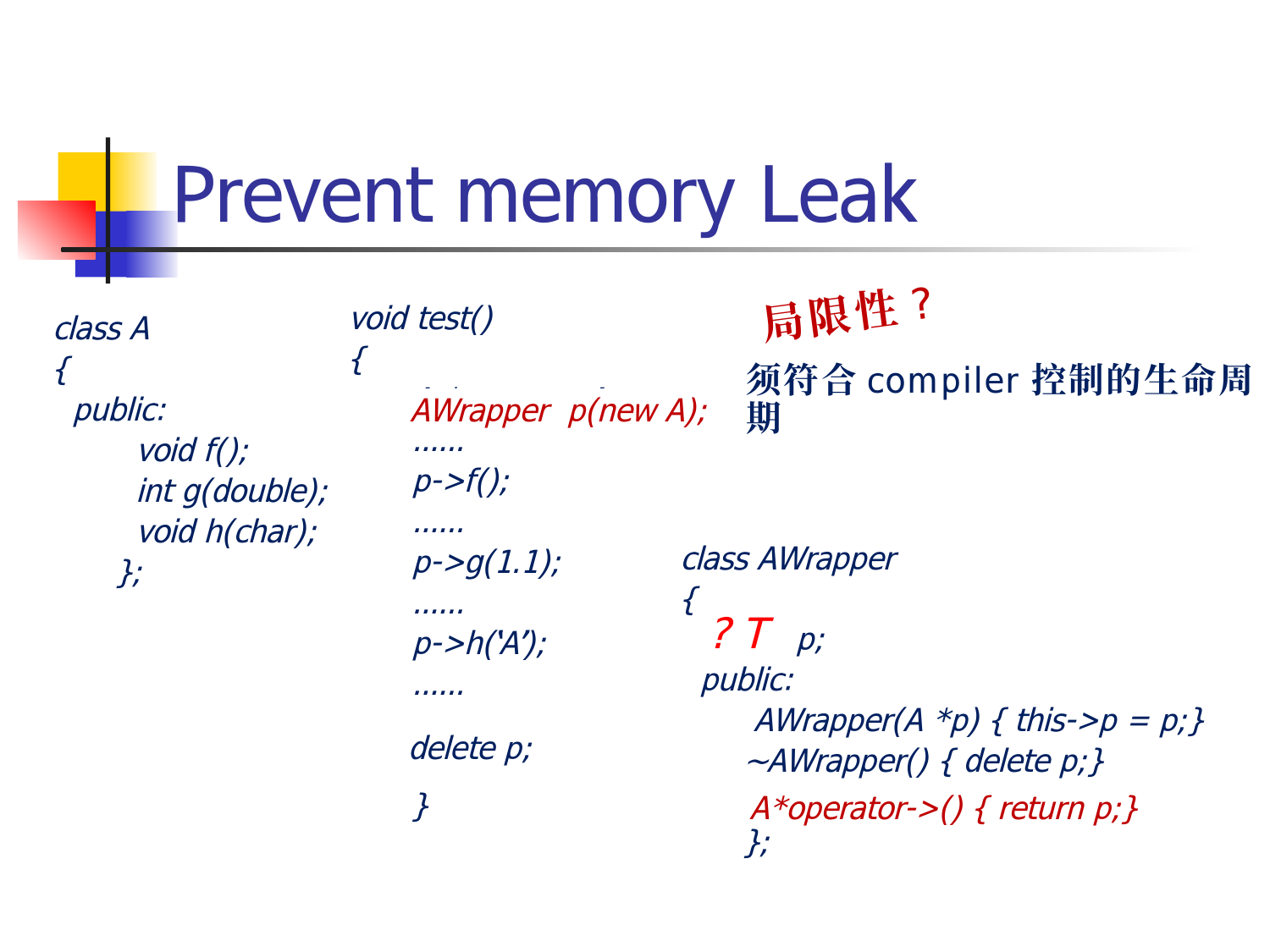

# Prevent memory Leak
局限性?
void test()
{
A *p = new A;
……
p->f();
……
p->g(1.1);
……
p->h(‘A’);
……

}
class A
{
  public:
  void f();
  int g(double);
  void h(char);
};

须符合compiler控制的生命周期
AWrapper  p(new A);
class AWrapper
{
       A* p;
  public:
 AWrapper(A *p) { this->p = p;}
~AWrapper() { delete p;}

};
? T
delete p;
A*operator->() { return p;}